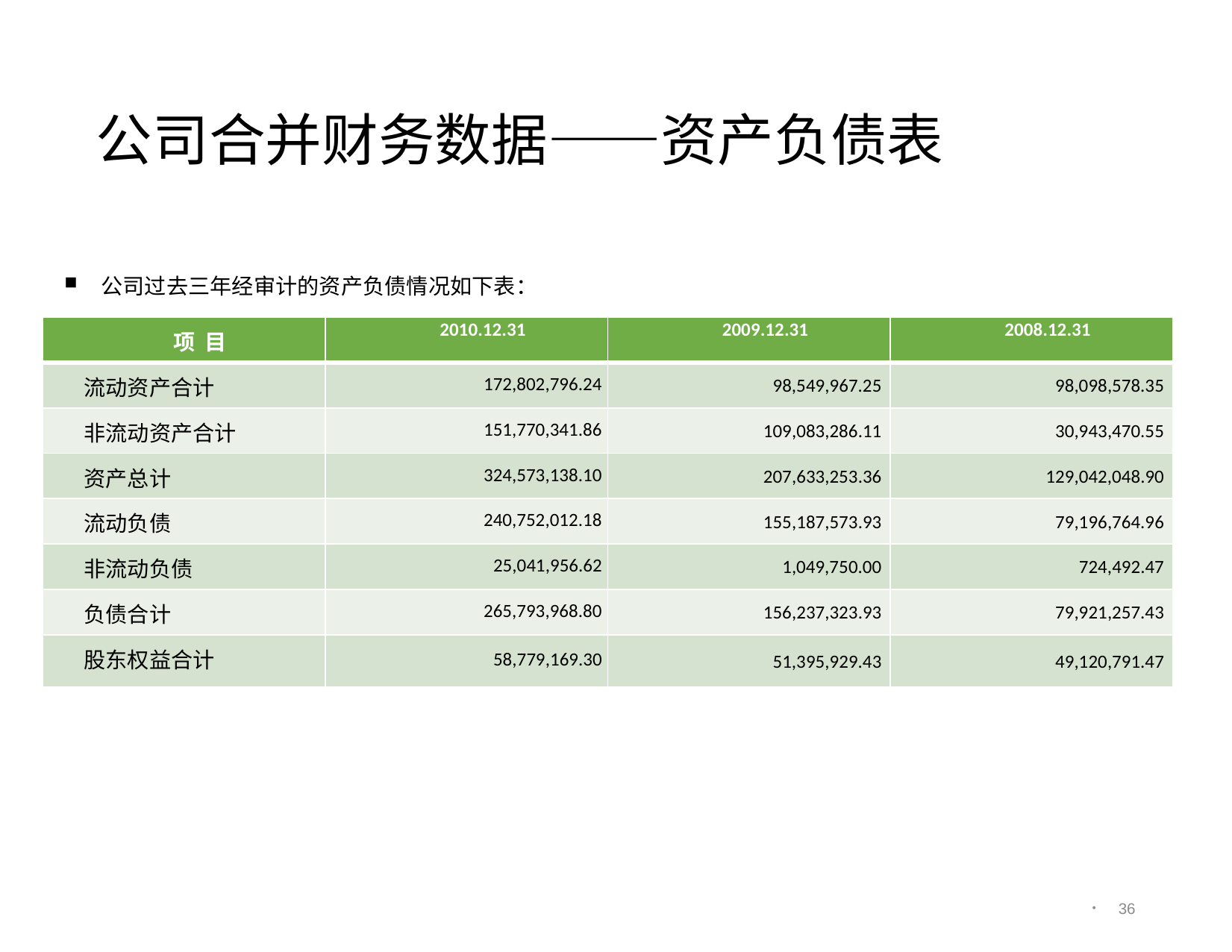

# 公司合并财务数据——资产负债表
 公司过去三年经审计的资产负债情况如下表：
| 项 目 | 2010.12.31 | 2009.12.31 | 2008.12.31 |
| --- | --- | --- | --- |
| 流动资产合计 | 172,802,796.24 | 98,549,967.25 | 98,098,578.35 |
| 非流动资产合计 | 151,770,341.86 | 109,083,286.11 | 30,943,470.55 |
| 资产总计 | 324,573,138.10 | 207,633,253.36 | 129,042,048.90 |
| 流动负债 | 240,752,012.18 | 155,187,573.93 | 79,196,764.96 |
| 非流动负债 | 25,041,956.62 | 1,049,750.00 | 724,492.47 |
| 负债合计 | 265,793,968.80 | 156,237,323.93 | 79,921,257.43 |
| 股东权益合计 | 58,779,169.30 | 51,395,929.43 | 49,120,791.47 |
36